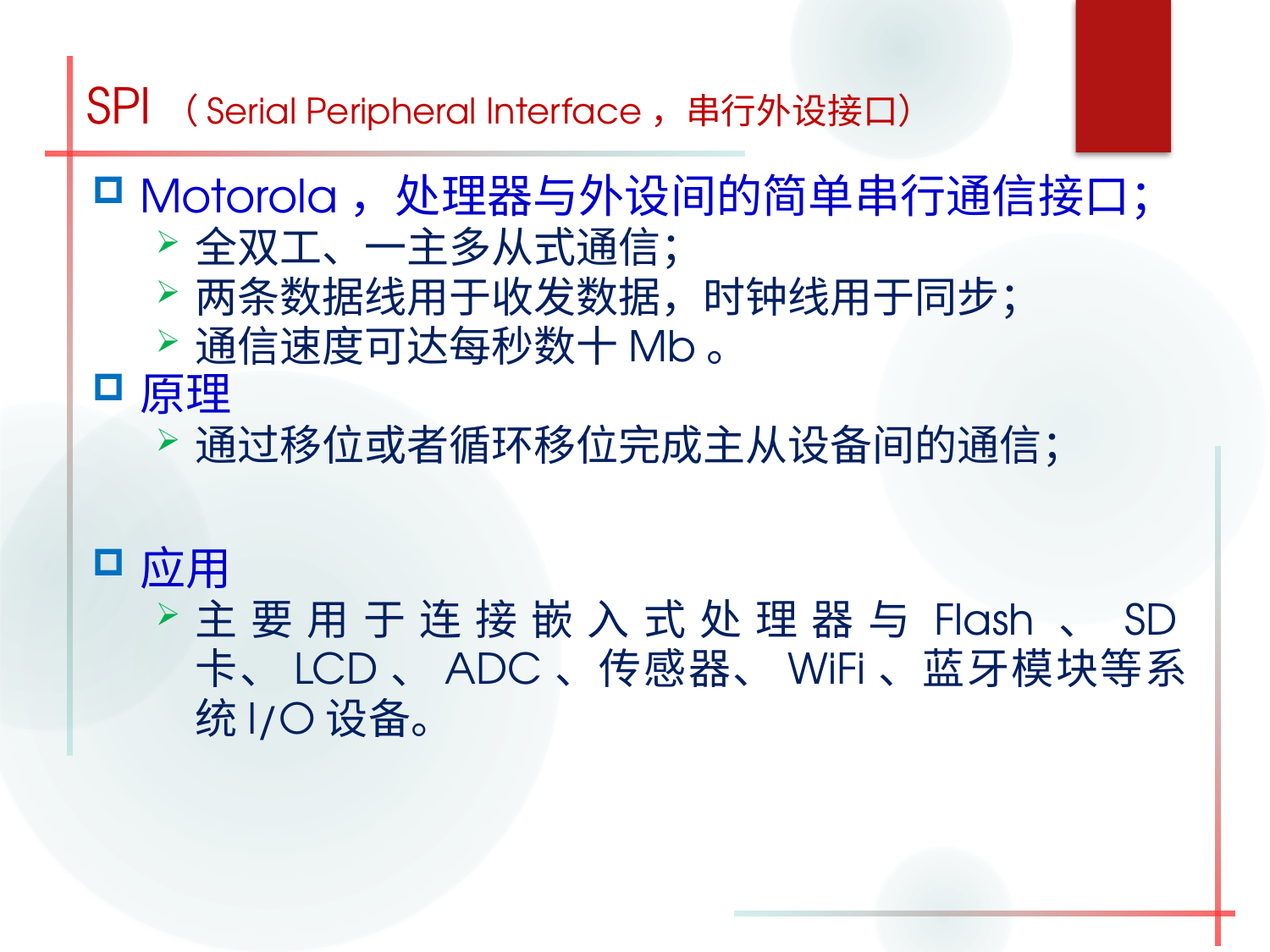

5
# SPI（Serial Peripheral Interface，串行外设接口）
Motorola，处理器与外设间的简单串行通信接口；
全双工、一主多从式通信；
两条数据线用于收发数据，时钟线用于同步；
通信速度可达每秒数十Mb。
原理
通过移位或者循环移位完成主从设备间的通信；

应用
主要用于连接嵌入式处理器与Flash、SD卡、LCD、ADC、传感器、WiFi、蓝牙模块等系统I/O设备。